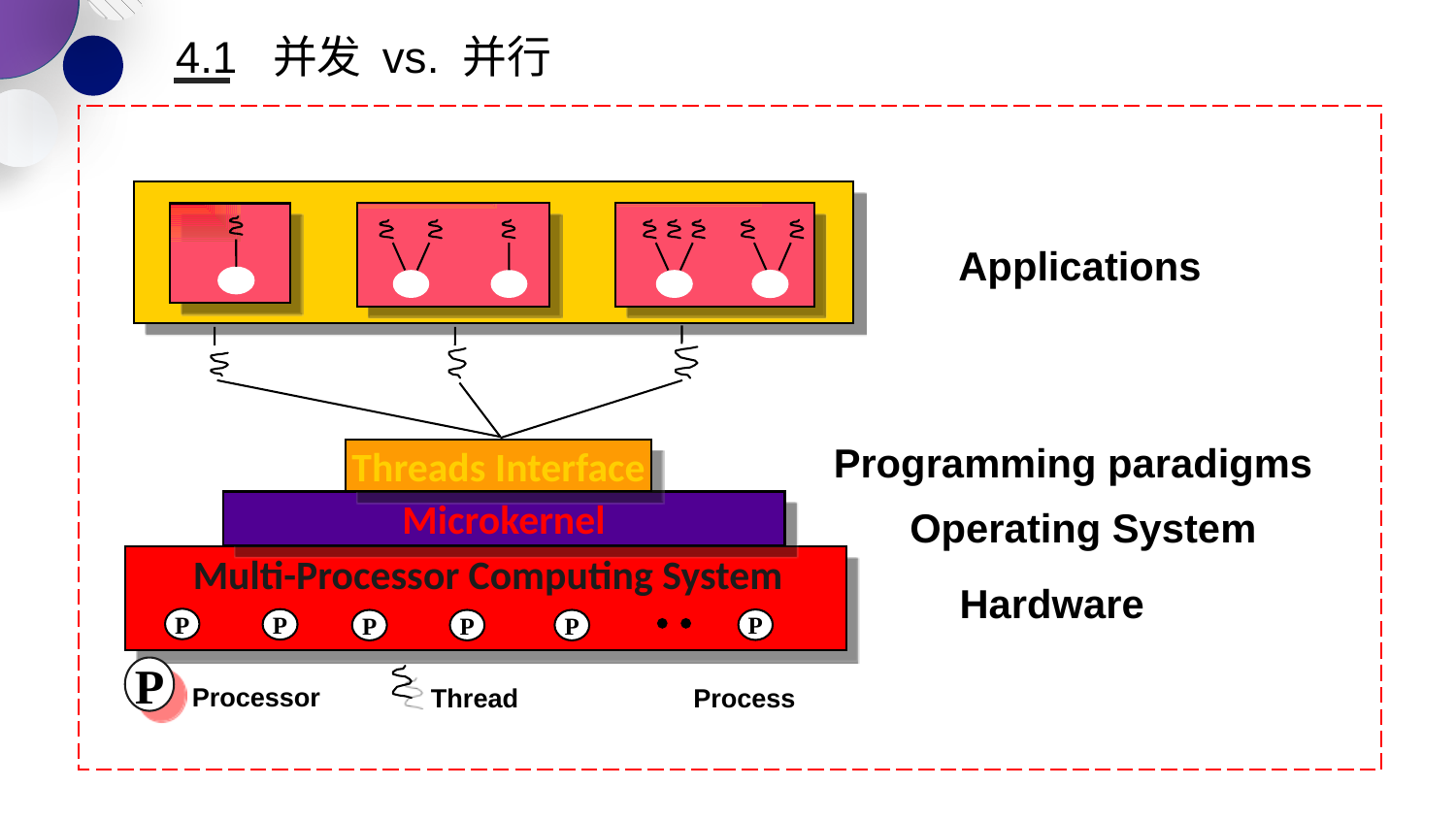

4.1  并发 vs. 并行

Applications

Programming paradigms
Threads Interface
Microkernel
Multi-Processor Computing System

.
.
P
P
P
P
P
P
Operating System
Hardware
P

Processor

Thread
Process